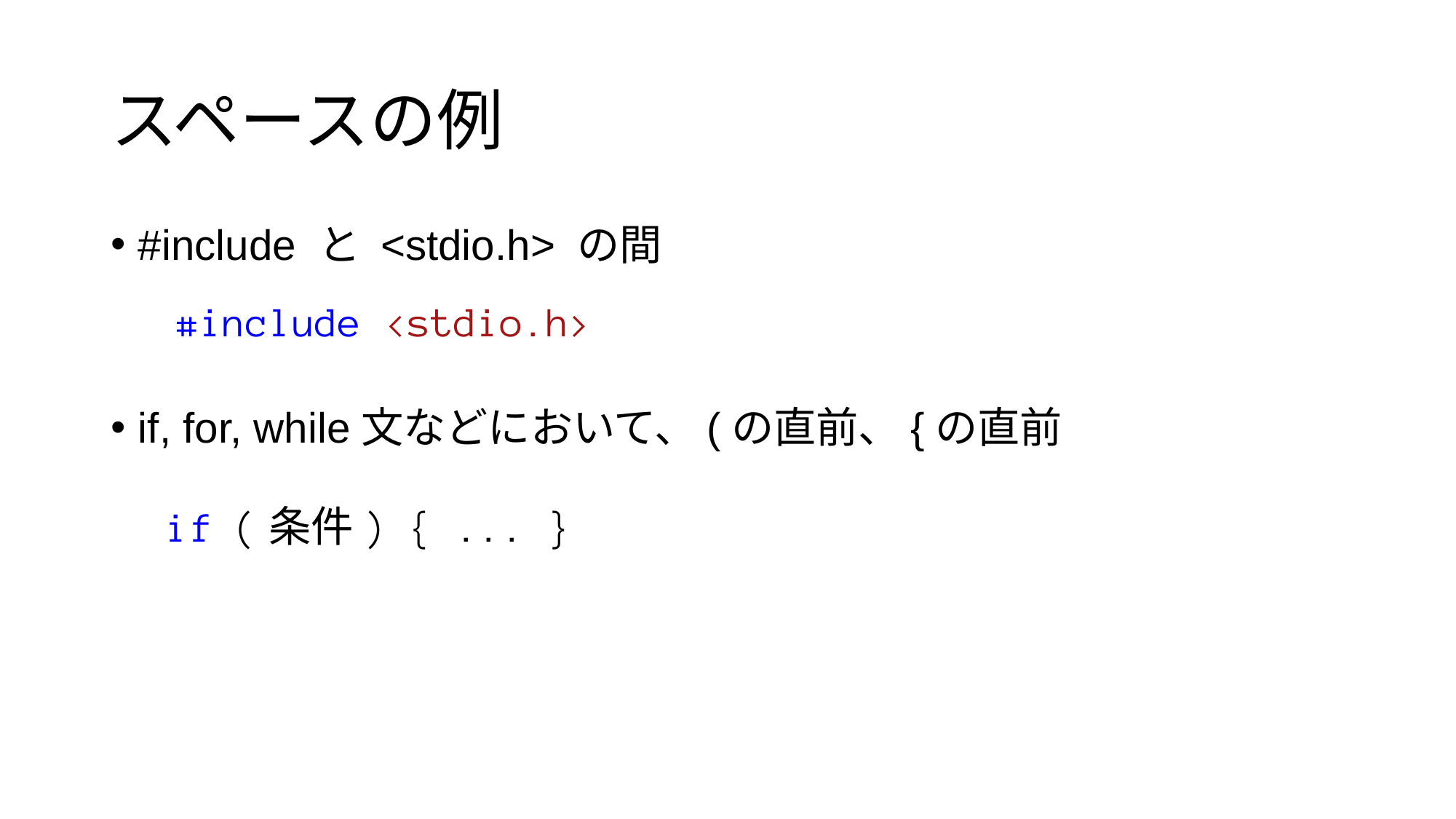

# スペースの例
#include と <stdio.h> の間

if, for, while文などにおいて、(の直前、{の直前

#include <stdio.h>
if (条件) { ... }